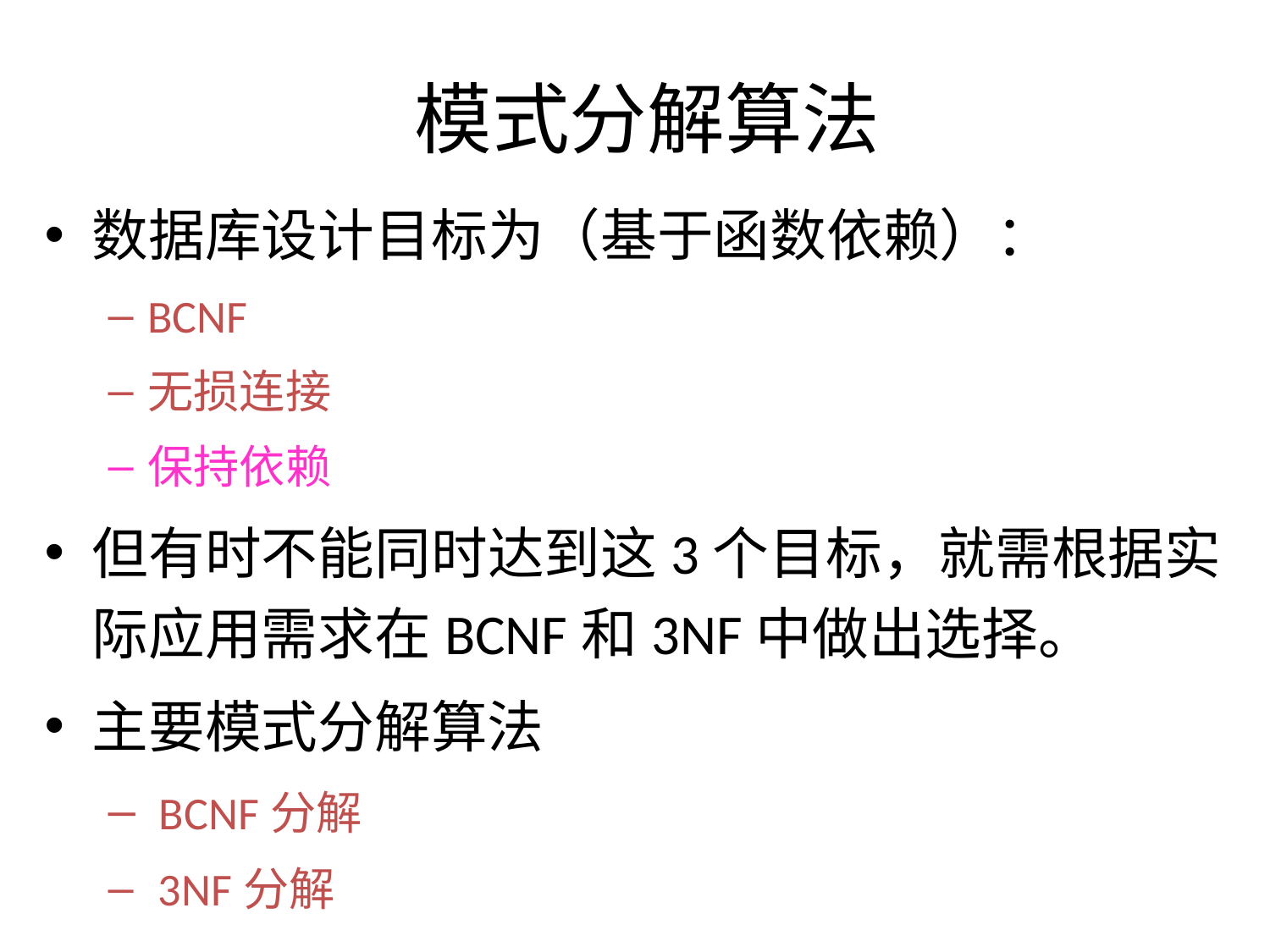

# 模式分解算法
数据库设计目标为（基于函数依赖）：
BCNF
无损连接
保持依赖
但有时不能同时达到这3个目标，就需根据实际应用需求在BCNF和3NF中做出选择。
主要模式分解算法
 BCNF分解
 3NF分解